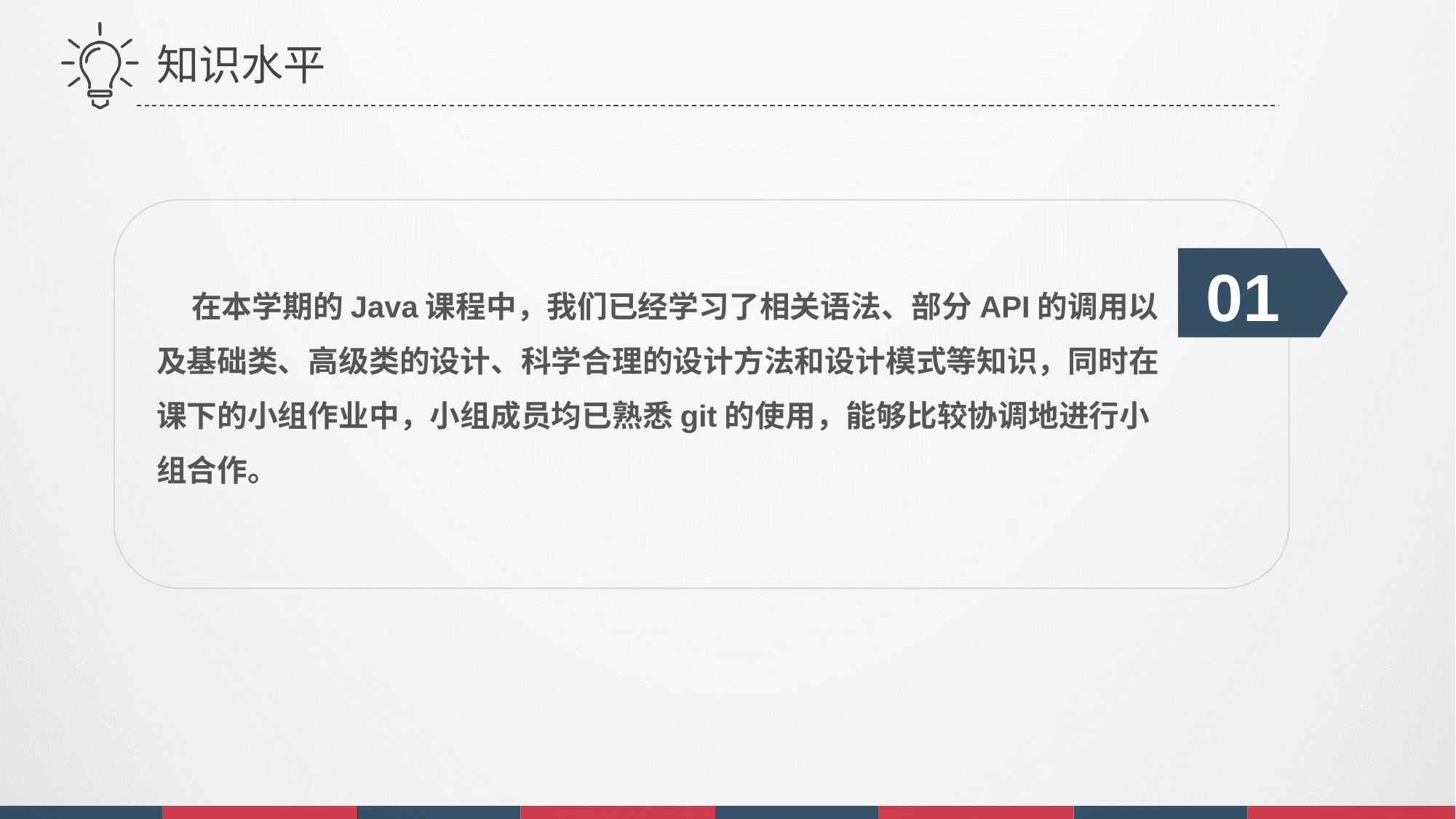

知识水平

    在本学期的Java课程中，我们已经学习了相关语法、部分API的调用以及基础类、高级类的设计、科学合理的设计方法和设计模式等知识，同时在课下的小组作业中，小组成员均已熟悉git的使用，能够比较协调地进行小组合作。

01